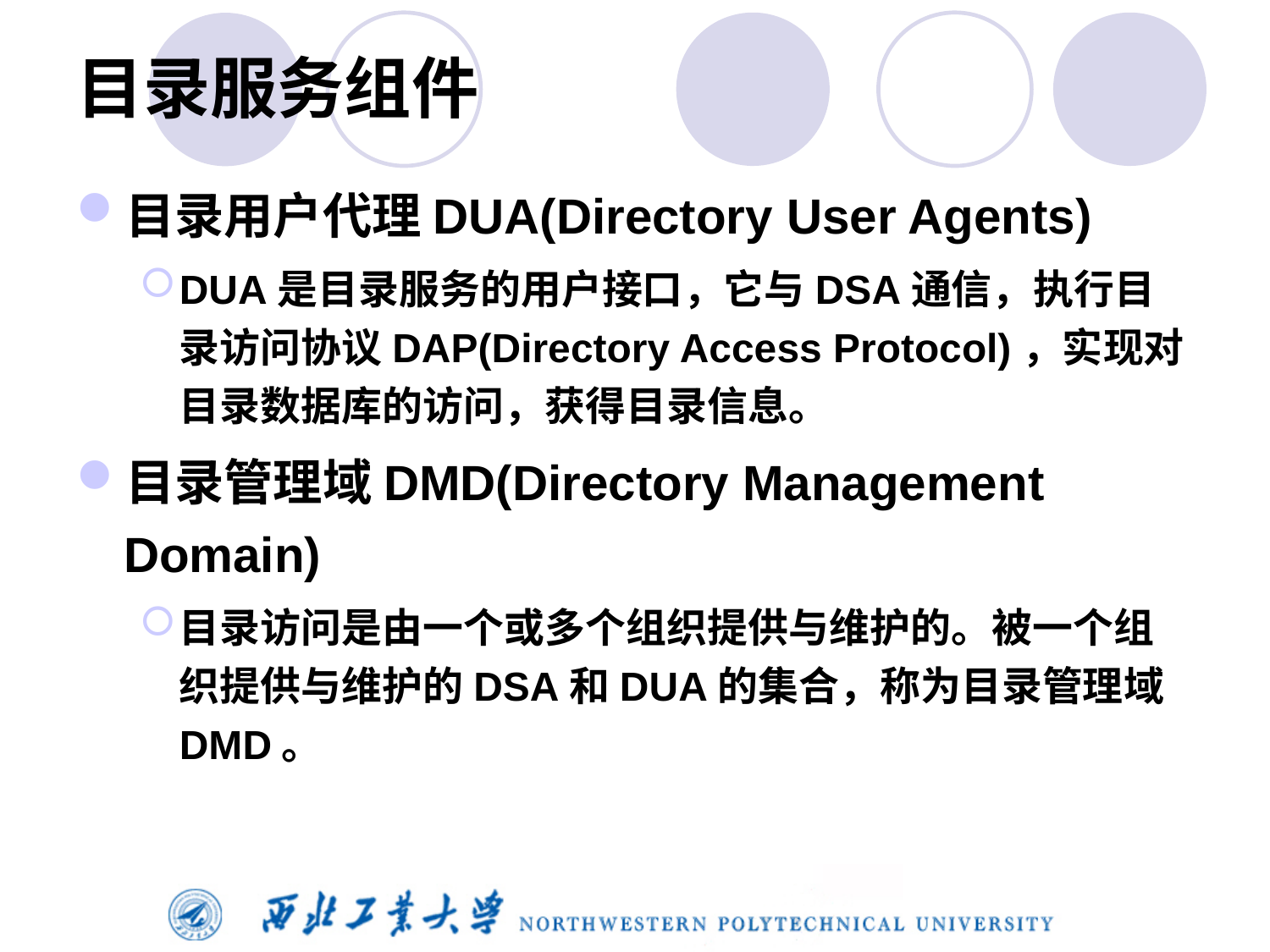

# 目录服务组件
目录用户代理DUA(Directory User Agents)
DUA是目录服务的用户接口，它与DSA通信，执行目录访问协议DAP(Directory Access Protocol)，实现对目录数据库的访问，获得目录信息。
目录管理域DMD(Directory Management Domain)
目录访问是由一个或多个组织提供与维护的。被一个组织提供与维护的DSA和DUA的集合，称为目录管理域DMD。